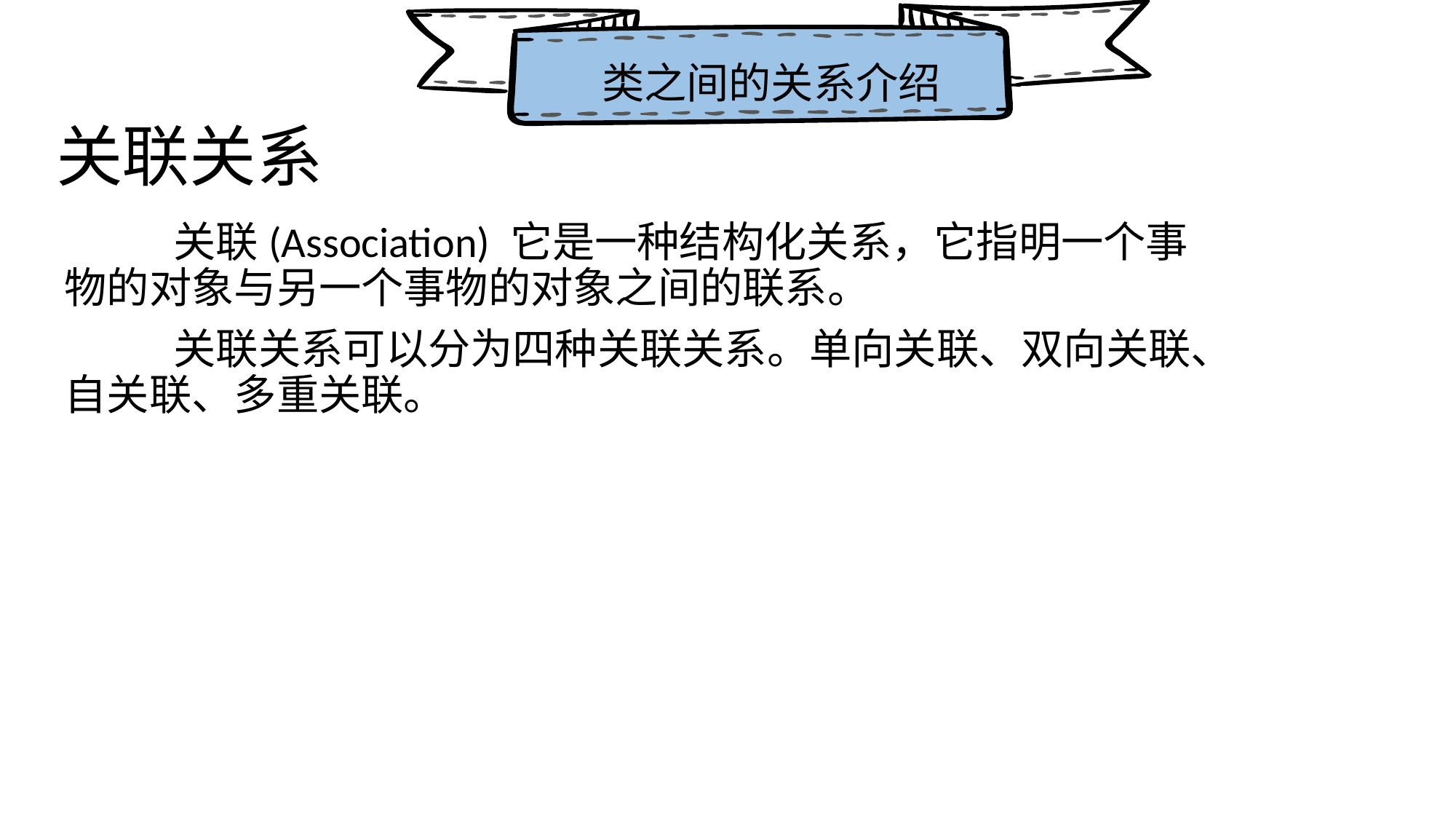

类之间的关系介绍
关联关系

	关联(Association) 它是一种结构化关系，它指明一个事物的对象与另一个事物的对象之间的联系。
	关联关系可以分为四种关联关系。单向关联、双向关联、自关联、多重关联。